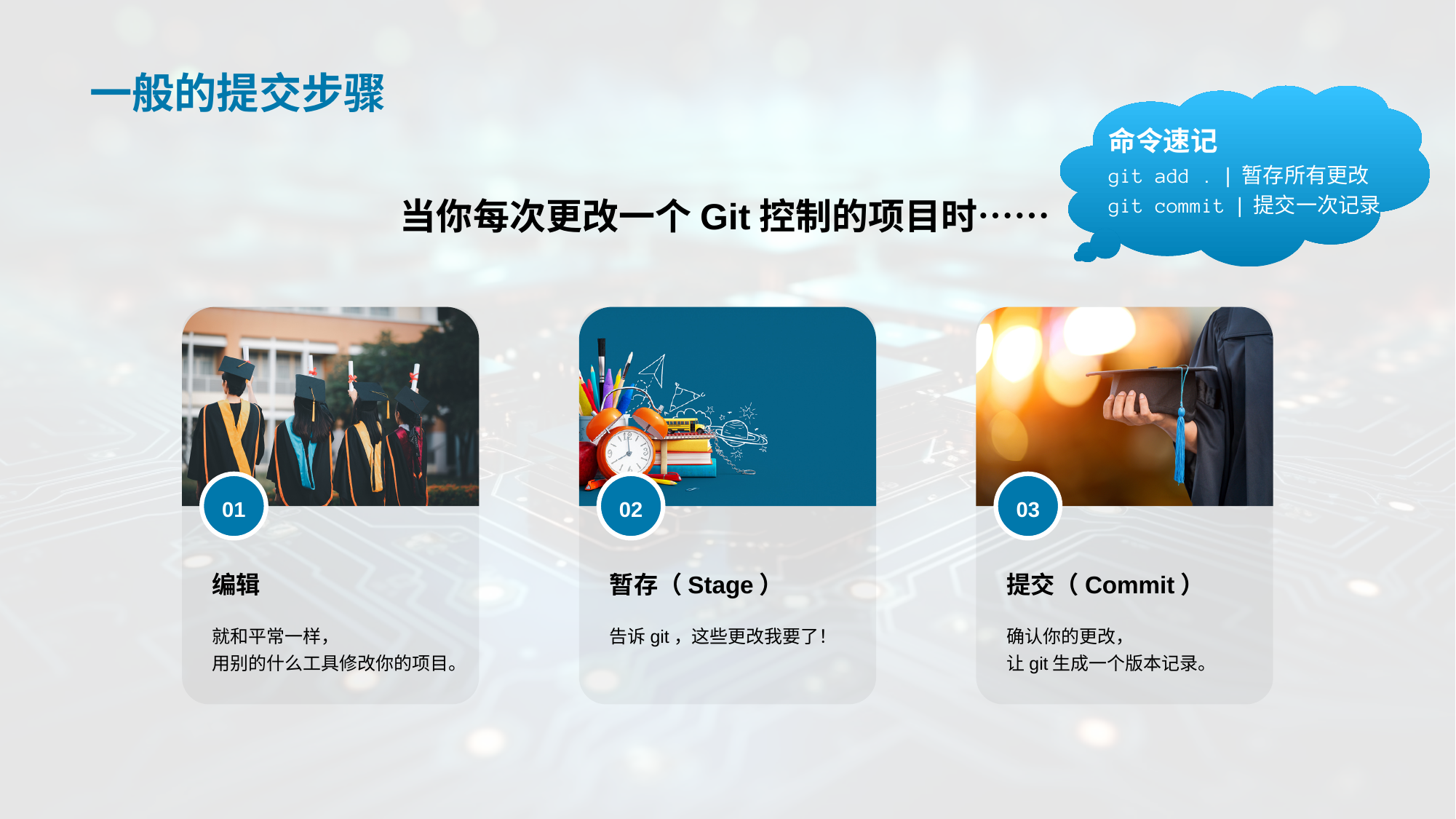

# 一般的提交步骤

命令速记
git add . | 暂存所有更改
git commit | 提交一次记录
当你每次更改一个Git控制的项目时……

01
编辑
就和平常一样，
用别的什么工具修改你的项目。

02
暂存（Stage）
告诉git，这些更改我要了！

03
提交（Commit）
确认你的更改，
让git生成一个版本记录。